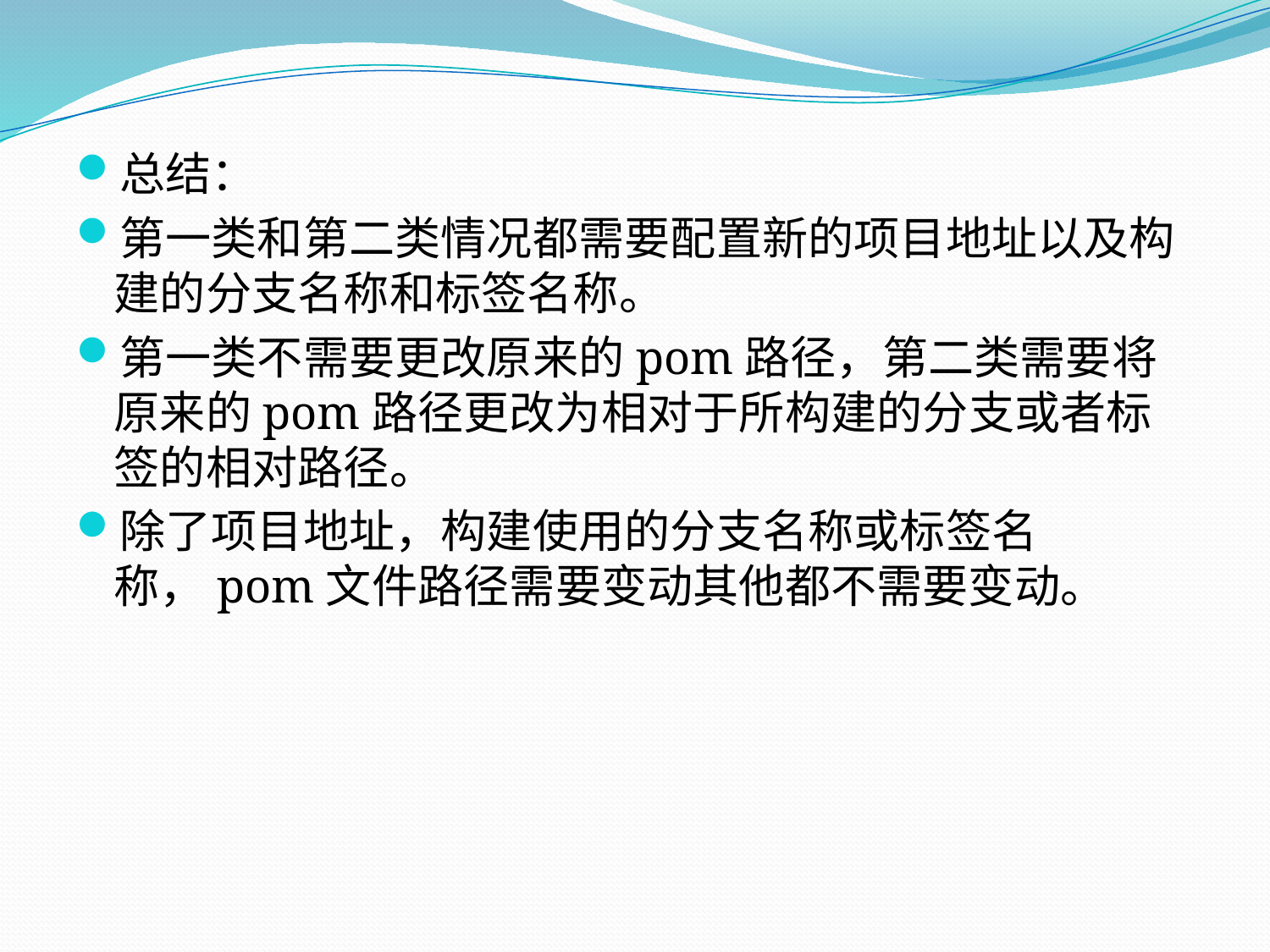

总结：
第一类和第二类情况都需要配置新的项目地址以及构建的分支名称和标签名称。
第一类不需要更改原来的pom路径，第二类需要将原来的pom路径更改为相对于所构建的分支或者标签的相对路径。
除了项目地址，构建使用的分支名称或标签名称，pom文件路径需要变动其他都不需要变动。